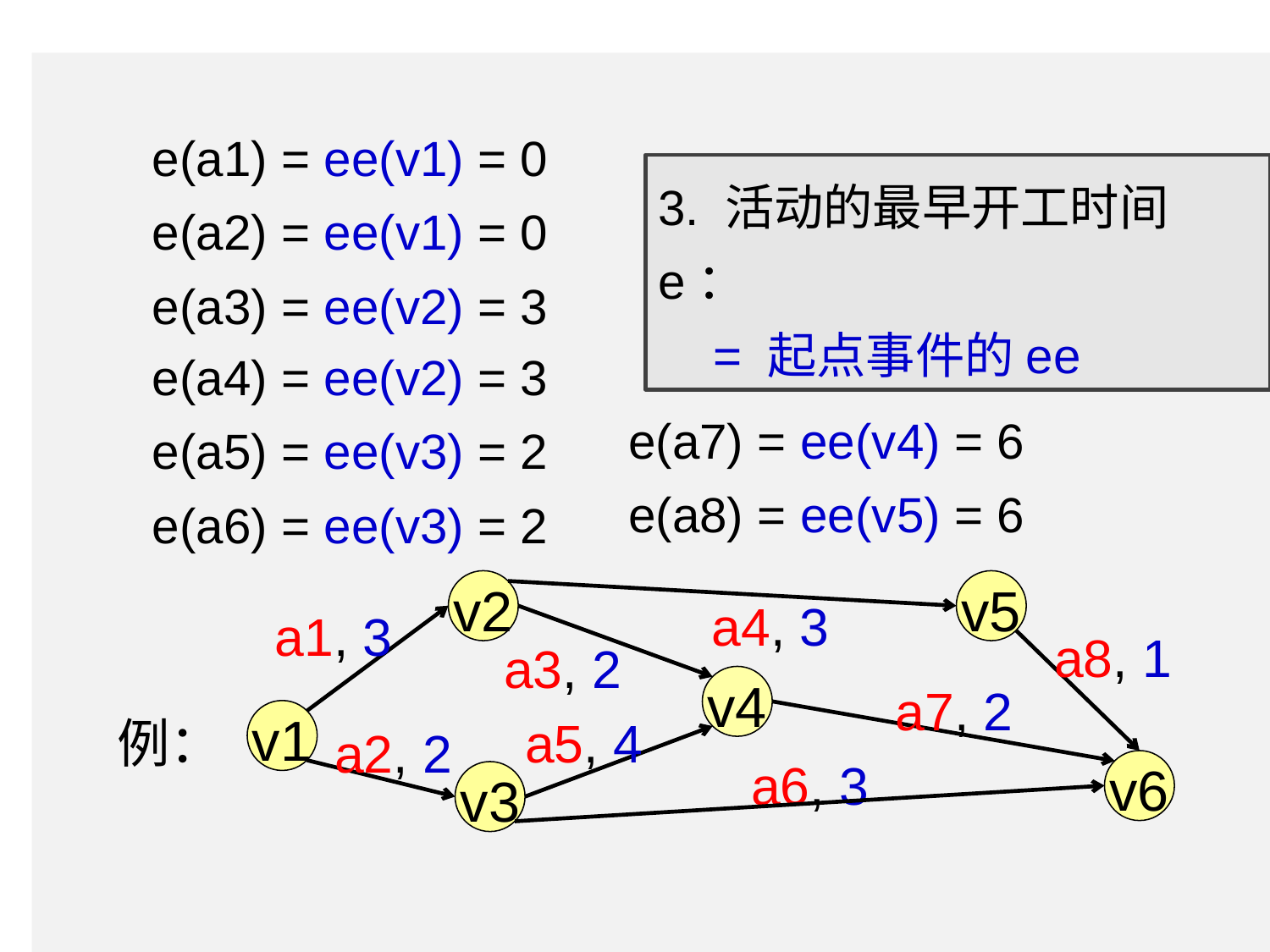

e(a1) = ee(v1) = 0
3. 活动的最早开工时间e：
    = 起点事件的ee
e(a2) = ee(v1) = 0
e(a3) = ee(v2) = 3
e(a4) = ee(v2) = 3
e(a7) = ee(v4) = 6
e(a5) = ee(v3) = 2
e(a8) = ee(v5) = 6
e(a6) = ee(v3) = 2
v2
v5
a4, 3
a1, 3
a8, 1
a3, 2
a7, 2
v4
a5, 4
例：
a2, 2
v1
a6, 3
v6
v3